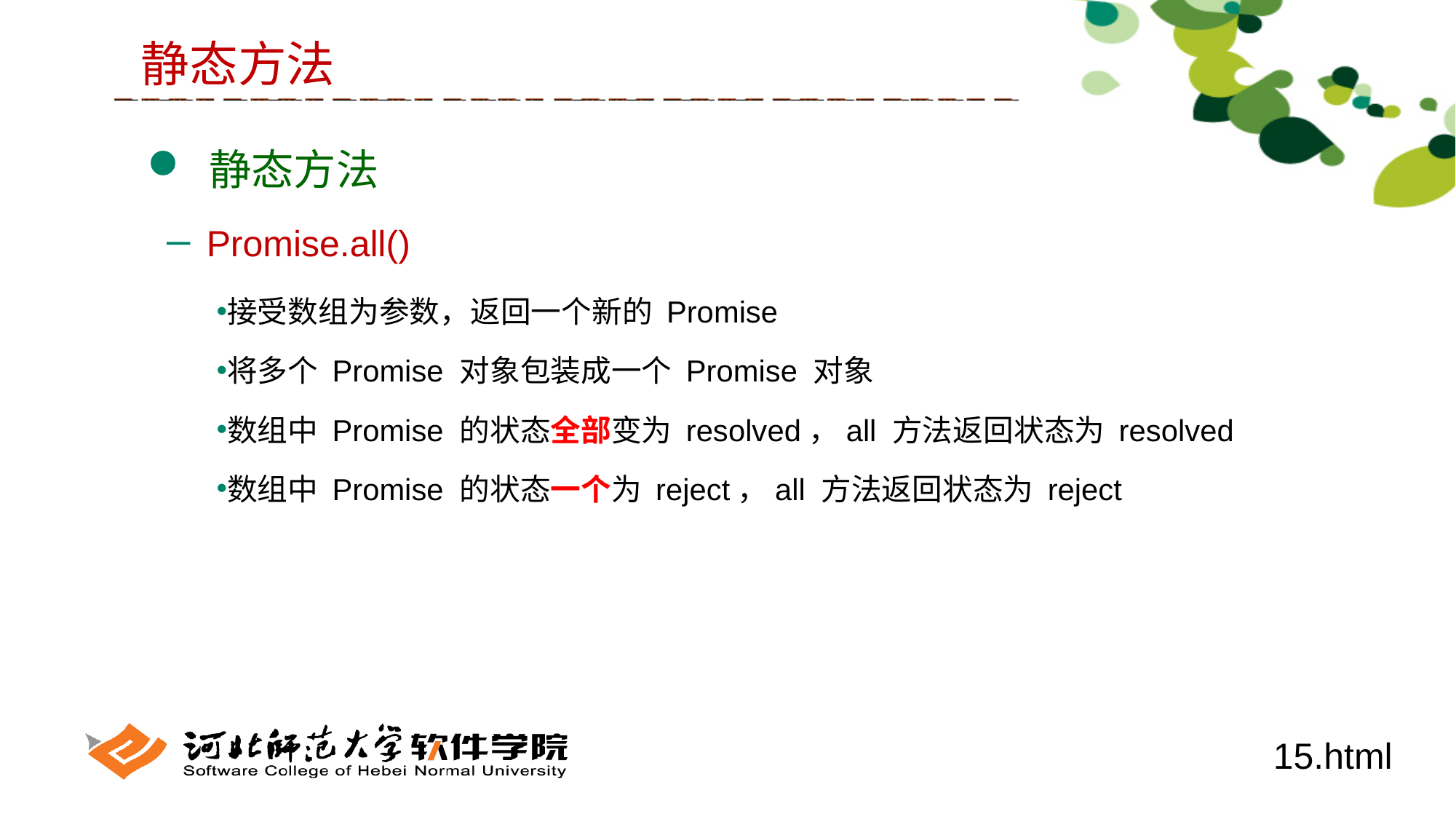

静态方法

 静态方法
 Promise.all()
接受数组为参数，返回一个新的 Promise
将多个 Promise 对象包装成一个 Promise 对象
数组中 Promise 的状态全部变为 resolved，all 方法返回状态为 resolved
数组中 Promise 的状态一个为 reject，all 方法返回状态为 reject

15.html